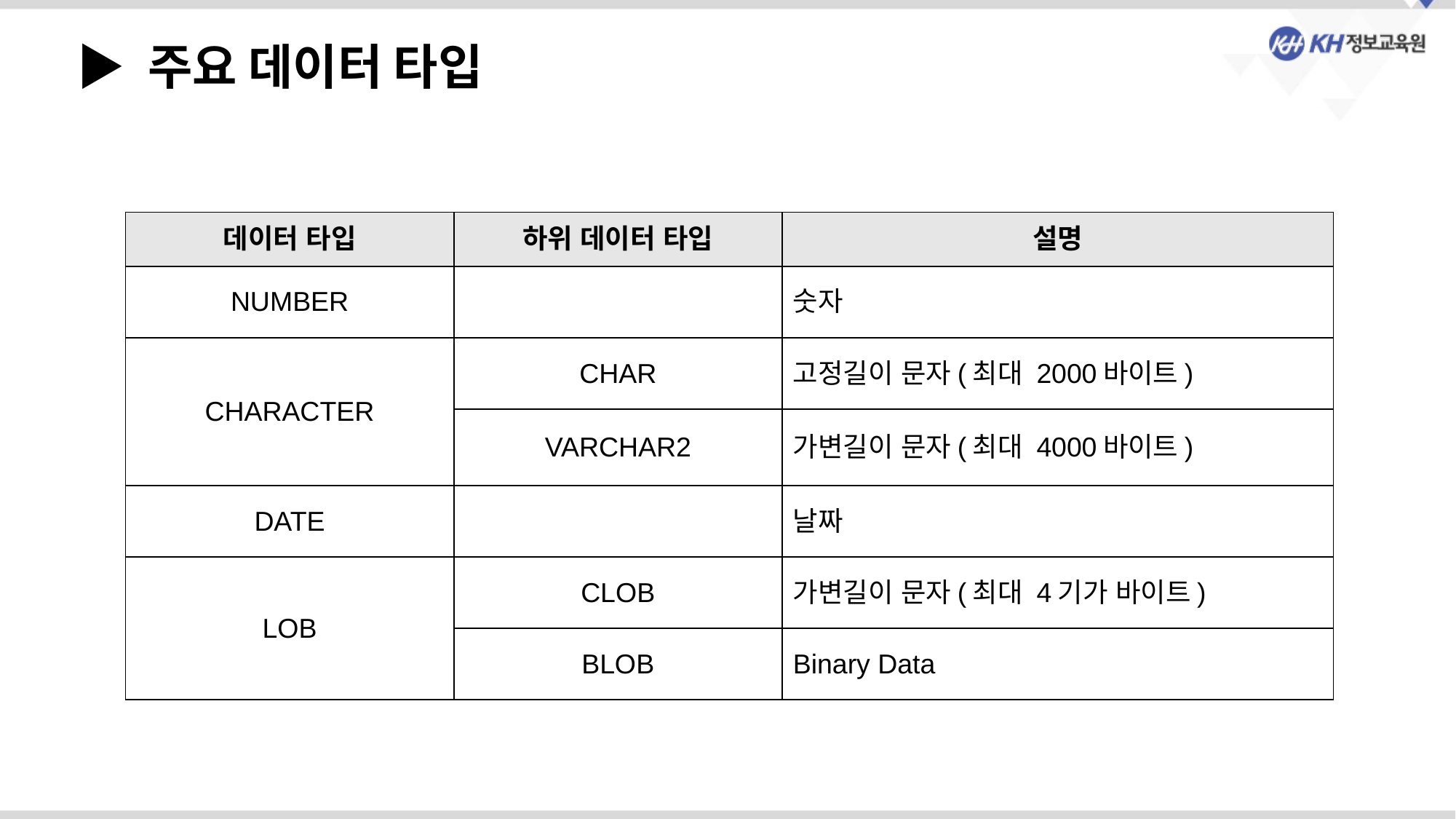

▶ 주요 데이터 타입
| 데이터 타입 | 하위 데이터 타입 | 설명 |
| --- | --- | --- |
| NUMBER |  | 숫자 |
| CHARACTER | CHAR | 고정길이 문자(최대 2000바이트) |
|  | VARCHAR2 | 가변길이 문자(최대 4000바이트) |
| DATE |  | 날짜 |
| LOB | CLOB | 가변길이 문자(최대 4기가 바이트) |
|  | BLOB | Binary Data |